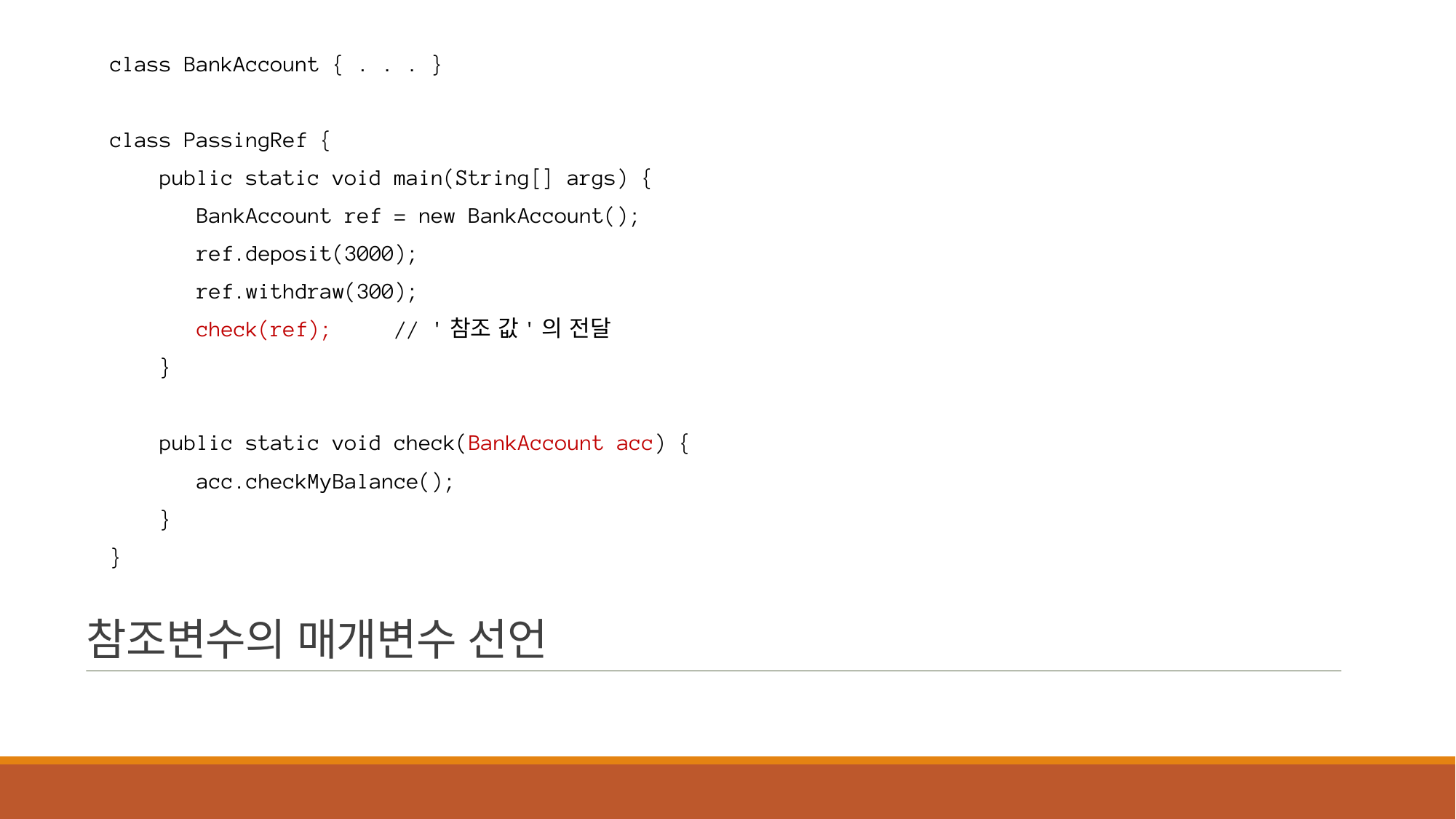

class BankAccount { . . . }

class PassingRef {
    public static void main(String[] args) {
       BankAccount ref = new BankAccount();
       ref.deposit(3000);
       ref.withdraw(300);
       check(ref);     // '참조 값'의 전달
    }

    public static void check(BankAccount acc) {
       acc.checkMyBalance();
    }
}
참조변수의 매개변수 선언